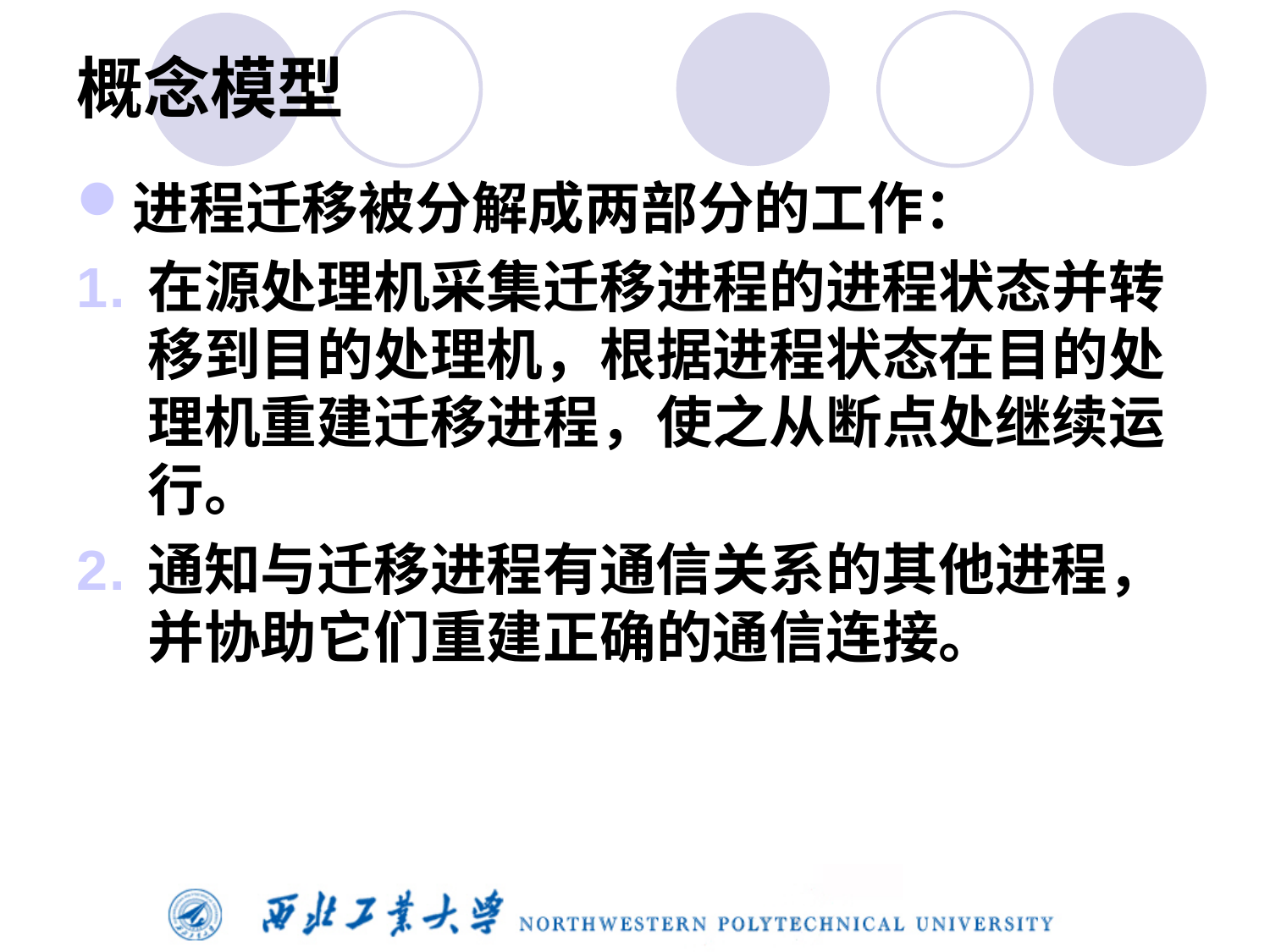

# 概念模型
进程迁移被分解成两部分的工作：
在源处理机采集迁移进程的进程状态并转移到目的处理机，根据进程状态在目的处理机重建迁移进程，使之从断点处继续运行。
通知与迁移进程有通信关系的其他进程，并协助它们重建正确的通信连接。